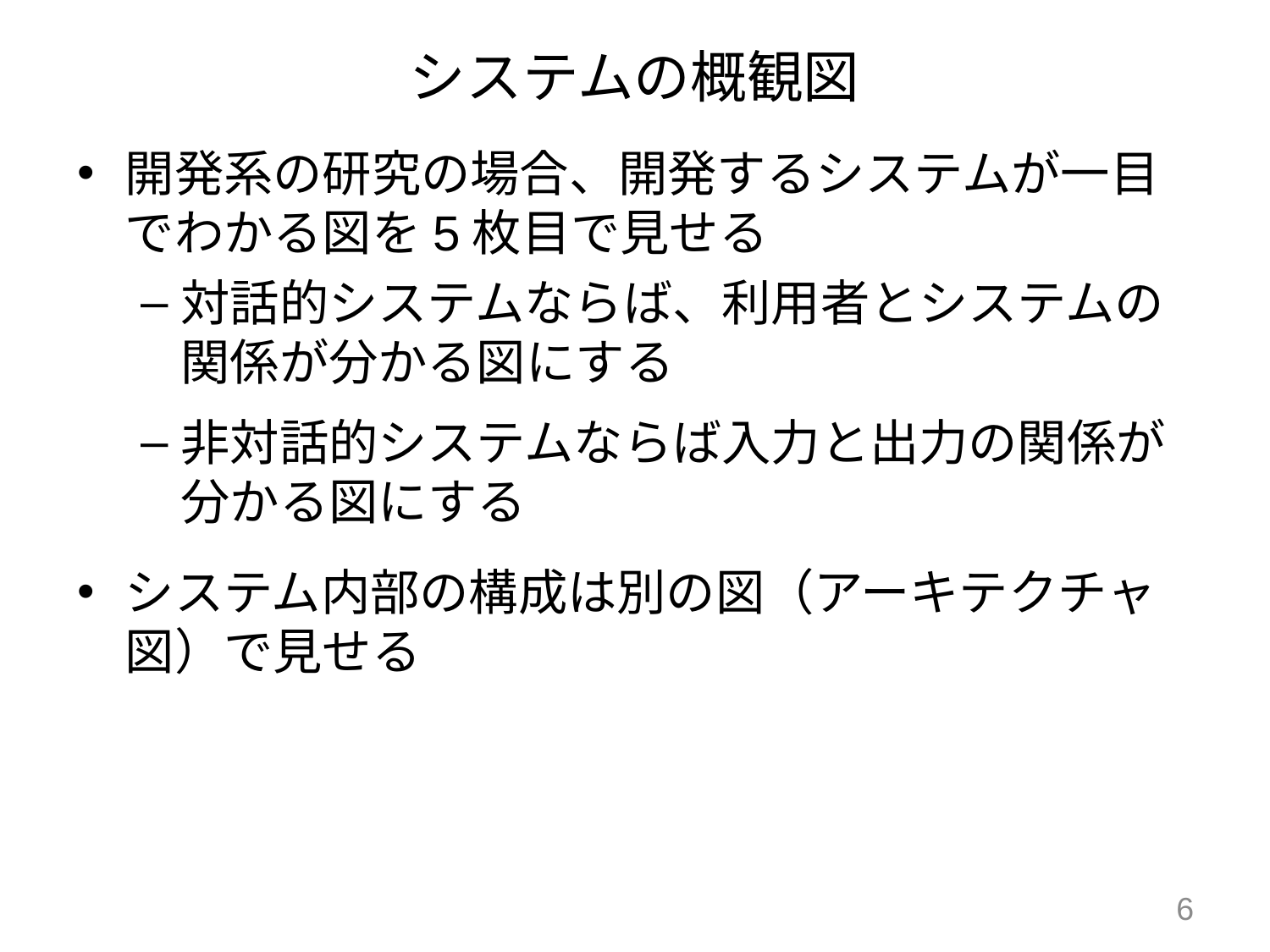

# システムの概観図
開発系の研究の場合、開発するシステムが一目でわかる図を5枚目で見せる
対話的システムならば、利用者とシステムの関係が分かる図にする
非対話的システムならば入力と出力の関係が分かる図にする
システム内部の構成は別の図（アーキテクチャ図）で見せる

6